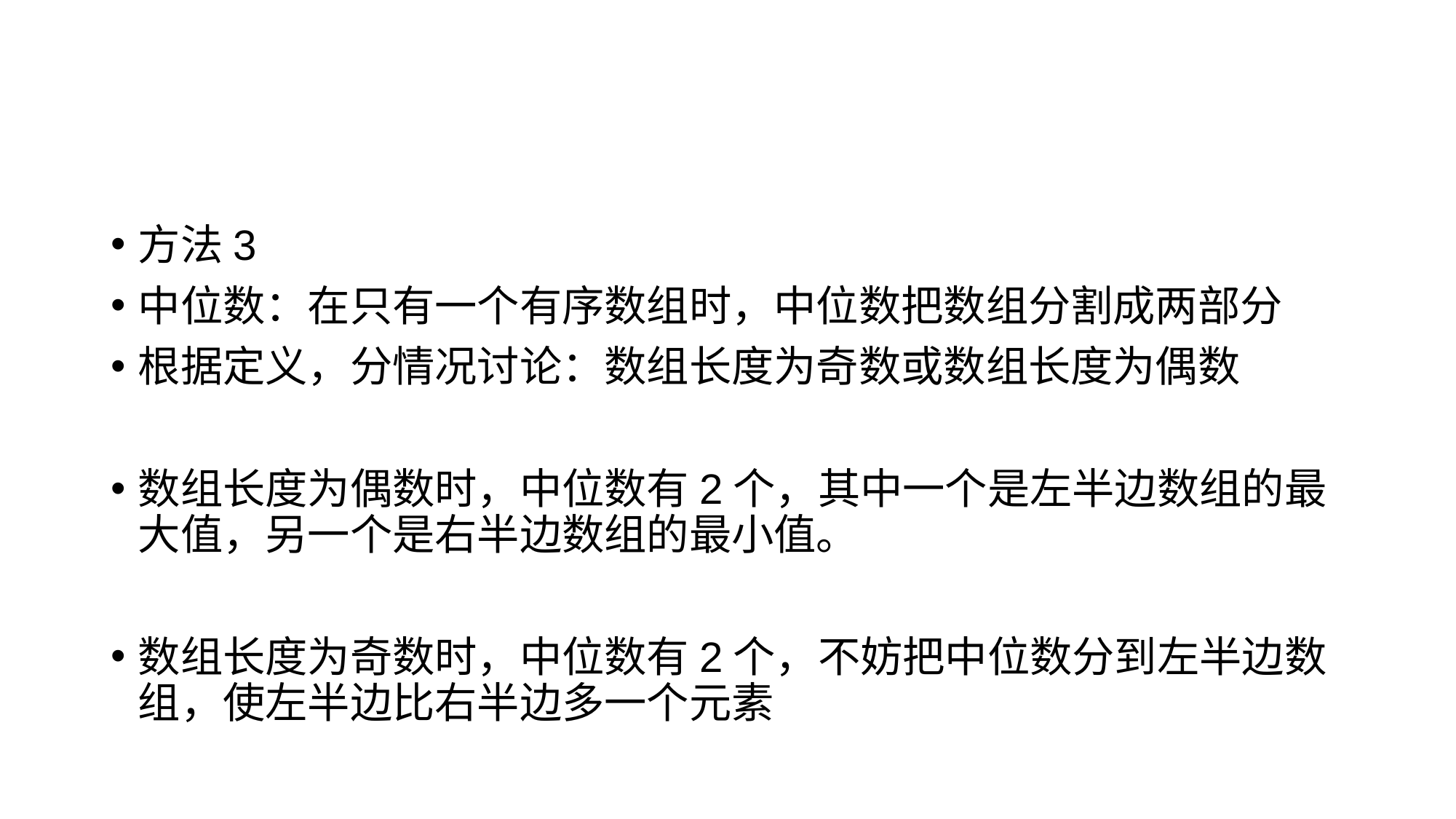

#
方法3
中位数：在只有一个有序数组时，中位数把数组分割成两部分
根据定义，分情况讨论：数组长度为奇数或数组长度为偶数

数组长度为偶数时，中位数有2个，其中一个是左半边数组的最大值，另一个是右半边数组的最小值。

数组长度为奇数时，中位数有2个，不妨把中位数分到左半边数组，使左半边比右半边多一个元素